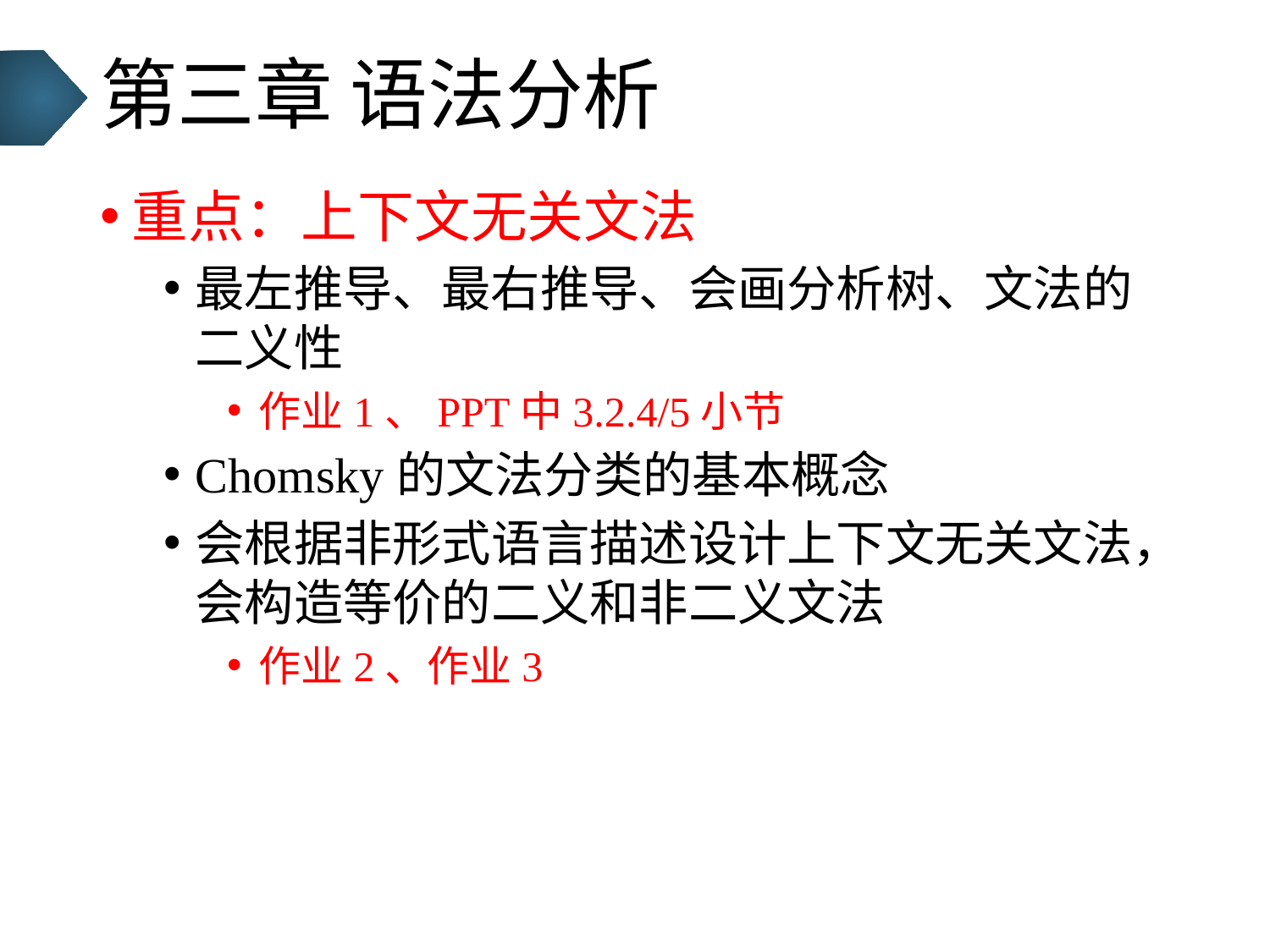

# 第三章 语法分析
重点：上下文无关文法
最左推导、最右推导、会画分析树、文法的二义性
作业1、PPT中3.2.4/5小节
Chomsky的文法分类的基本概念
会根据非形式语言描述设计上下文无关文法，会构造等价的二义和非二义文法
作业2、作业3